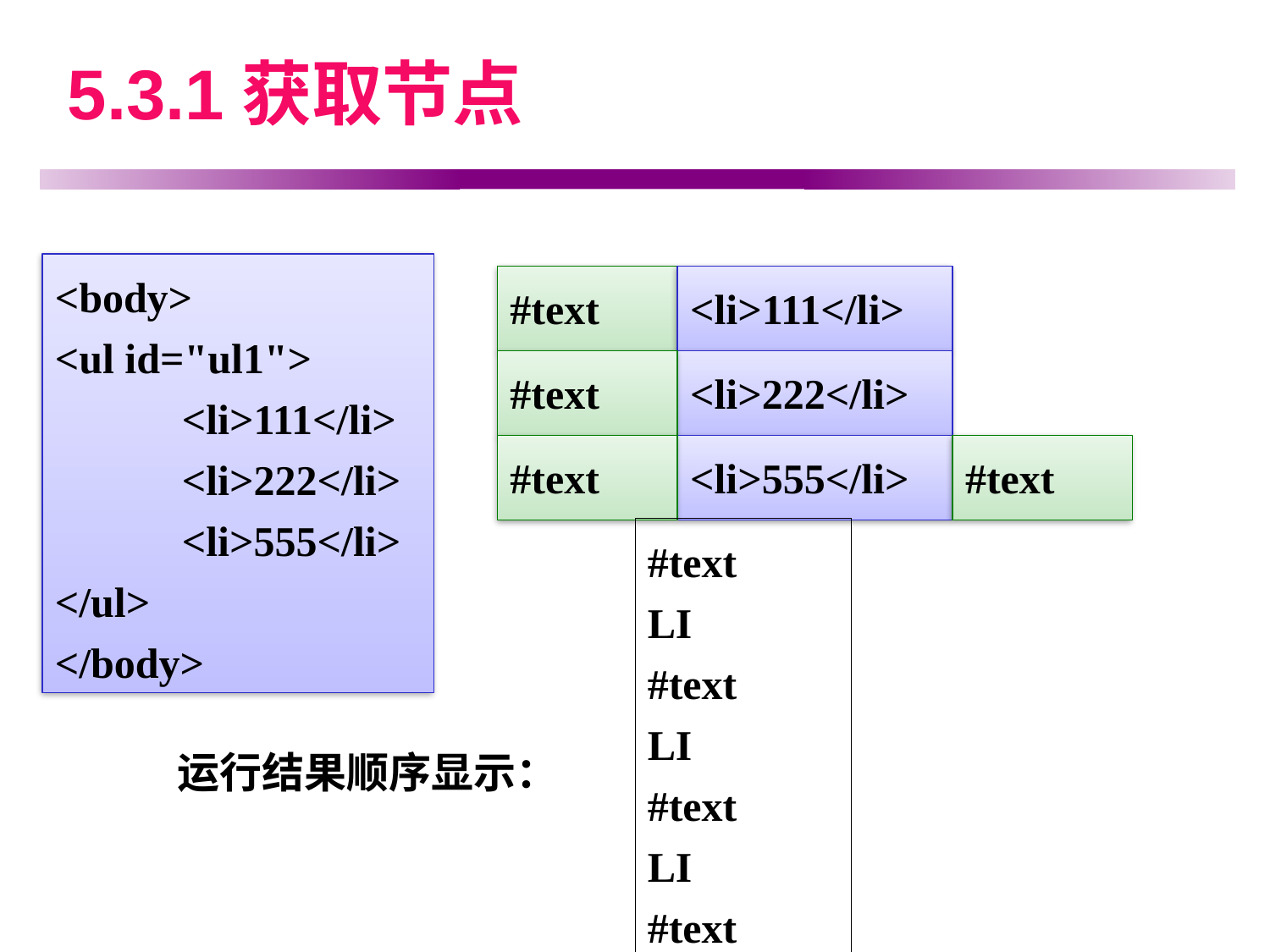

# 5.3.1获取节点
<body>
<ul id="ul1">
	<li>111</li>
	<li>222</li>
	<li>555</li>
</ul>
</body>
#text
<li>111</li>
#text
<li>222</li>
#text
<li>555</li>
#text
#text
LI
#text
LI
#text
LI
#text
运行结果顺序显示：